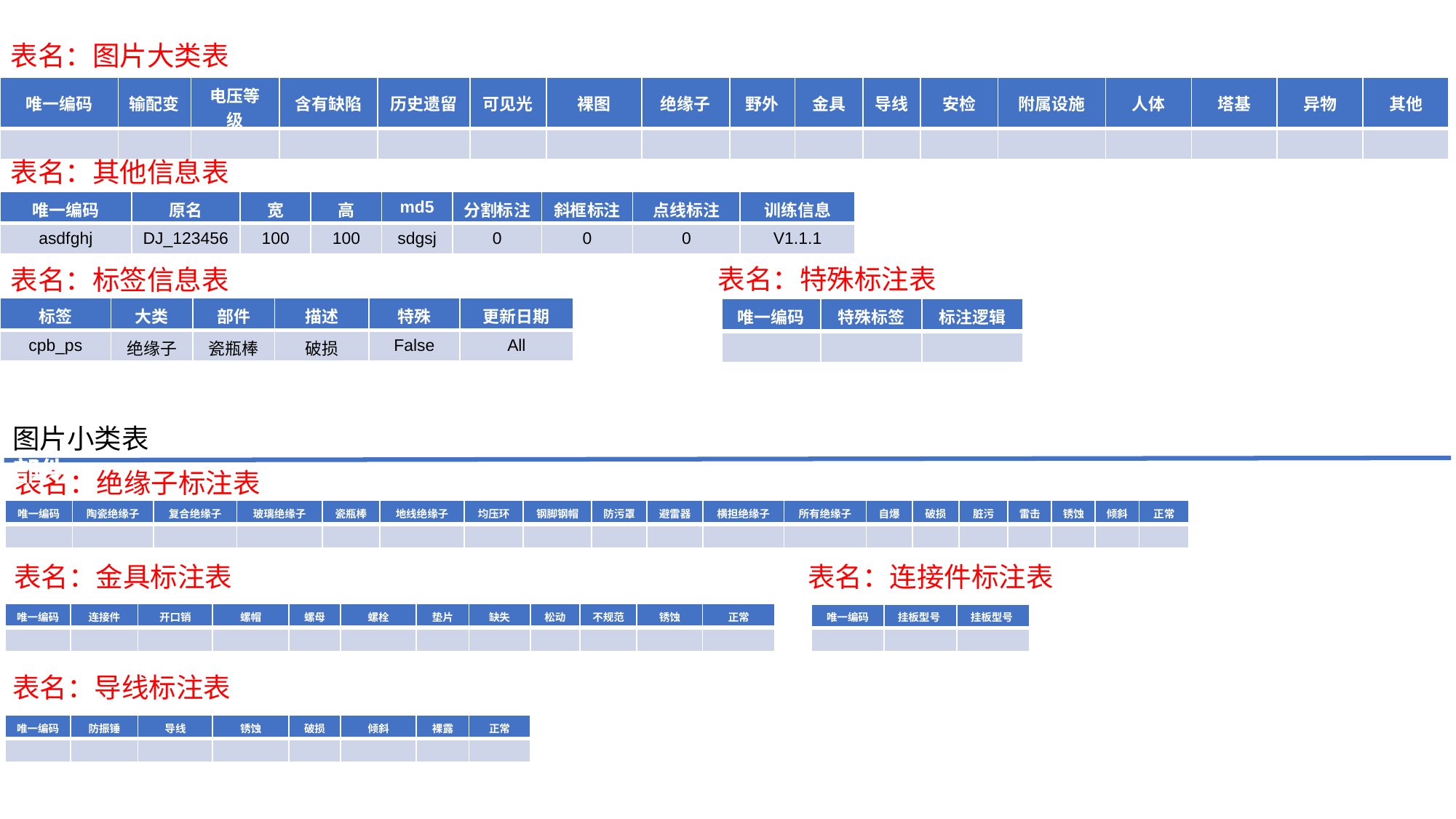

表名：图片大类表
| 唯一编码 | 输配变 | 电压等级 | 含有缺陷 | 历史遗留 | 可见光 | 裸图 | 绝缘子 | 野外 | 金具 | 导线 | 安检 | 附属设施 | 人体 | 塔基 | 异物 | 其他 |
| --- | --- | --- | --- | --- | --- | --- | --- | --- | --- | --- | --- | --- | --- | --- | --- | --- |
|  |  |  |  |  |  |  |  |  |  |  |  |  |  |  |  |  |
表名：其他信息表
| 唯一编码 | 原名 | 宽 | 高 | md5 | 分割标注 | 斜框标注 | 点线标注 | 训练信息 |
| --- | --- | --- | --- | --- | --- | --- | --- | --- |
| asdfghj | DJ\_123456 | 100 | 100 | sdgsj | 0 | 0 | 0 | V1.1.1 |
表名：特殊标注表
表名：标签信息表
| 标签 | 大类 | 部件 | 描述 | 特殊 | 更新日期 |
| --- | --- | --- | --- | --- | --- |
| cpb\_ps | 绝缘子 | 瓷瓶棒 | 破损 | False | All |
| 唯一编码 | 特殊标签 | 标注逻辑 |
| --- | --- | --- |
|  |  |  |
图片小类表部件

表名：绝缘子标注表
| 唯一编码 | 陶瓷绝缘子 | 复合绝缘子 | 玻璃绝缘子 | 瓷瓶棒 | 地线绝缘子 | 均压环 | 钢脚钢帽 | 防污罩 | 避雷器 | 横担绝缘子 | 所有绝缘子 | 自爆 | 破损 | 脏污 | 雷击 | 锈蚀 | 倾斜 | 正常 |
| --- | --- | --- | --- | --- | --- | --- | --- | --- | --- | --- | --- | --- | --- | --- | --- | --- | --- | --- |
|  |  |  |  |  |  |  |  |  |  |  |  |  |  |  |  |  |  |  |
表名：连接件标注表
表名：金具标注表
| 唯一编码 | 连接件 | 开口销 | 螺帽 | 螺母 | 螺栓 | 垫片 | 缺失 | 松动 | 不规范 | 锈蚀 | 正常 |
| --- | --- | --- | --- | --- | --- | --- | --- | --- | --- | --- | --- |
|  |  |  |  |  |  |  |  |  |  |  |  |
| 唯一编码 | 挂板型号1 | 挂板型号2 |
| --- | --- | --- |
|  |  |  |
表名：导线标注表
| 唯一编码 | 防振锤 | 导线 | 锈蚀 | 破损 | 倾斜 | 裸露 | 正常 |
| --- | --- | --- | --- | --- | --- | --- | --- |
|  |  |  |  |  |  |  |  |